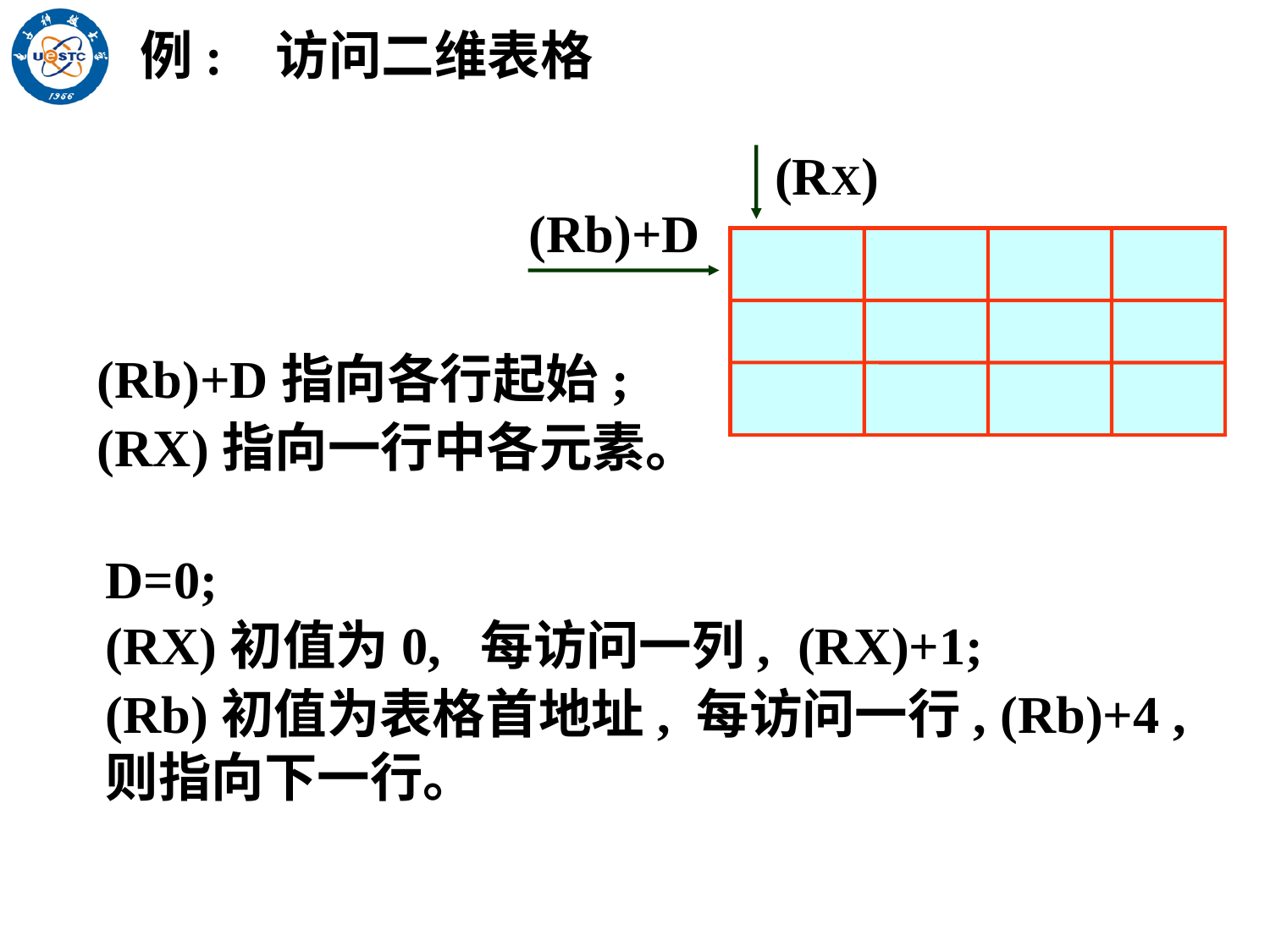

例:   访问二维表格
(RX)

(Rb)+D

   (Rb)+D指向各行起始;
   (RX)指向一行中各元素。
D=0;
(RX)初值为0,  每访问一列,  (RX)+1;
(Rb)初值为表格首地址, 每访问一行, (Rb)+4 , 则指向下一行。